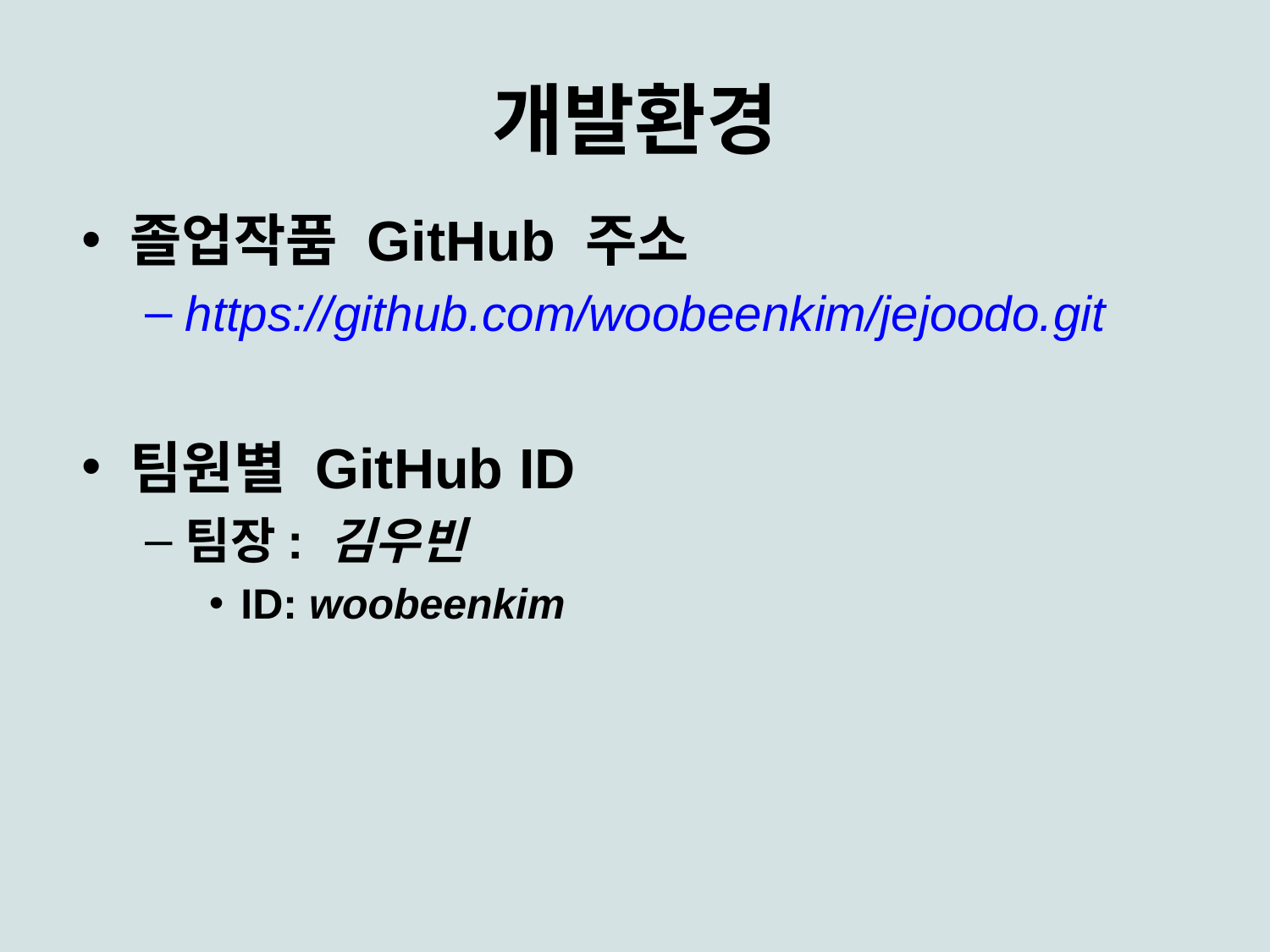

# 개발환경
졸업작품 GitHub 주소
https://github.com/woobeenkim/jejoodo.git

팀원별 GitHub ID
팀장: 김우빈
ID: woobeenkim